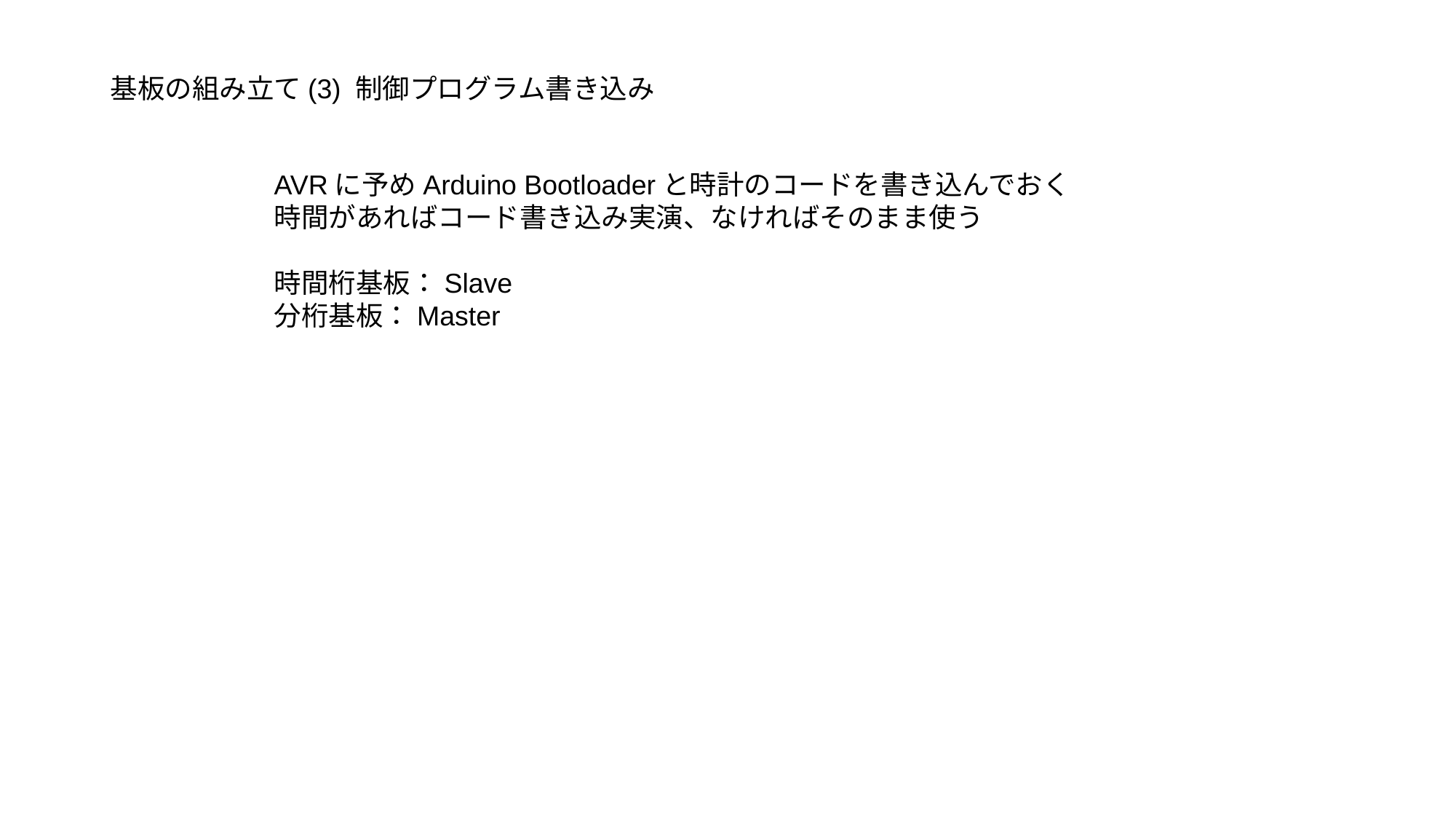

基板の組み立て(3) 制御プログラム書き込み
AVRに予めArduino Bootloaderと時計のコードを書き込んでおく
時間があればコード書き込み実演、なければそのまま使う

時間桁基板：Slave
分桁基板：Master